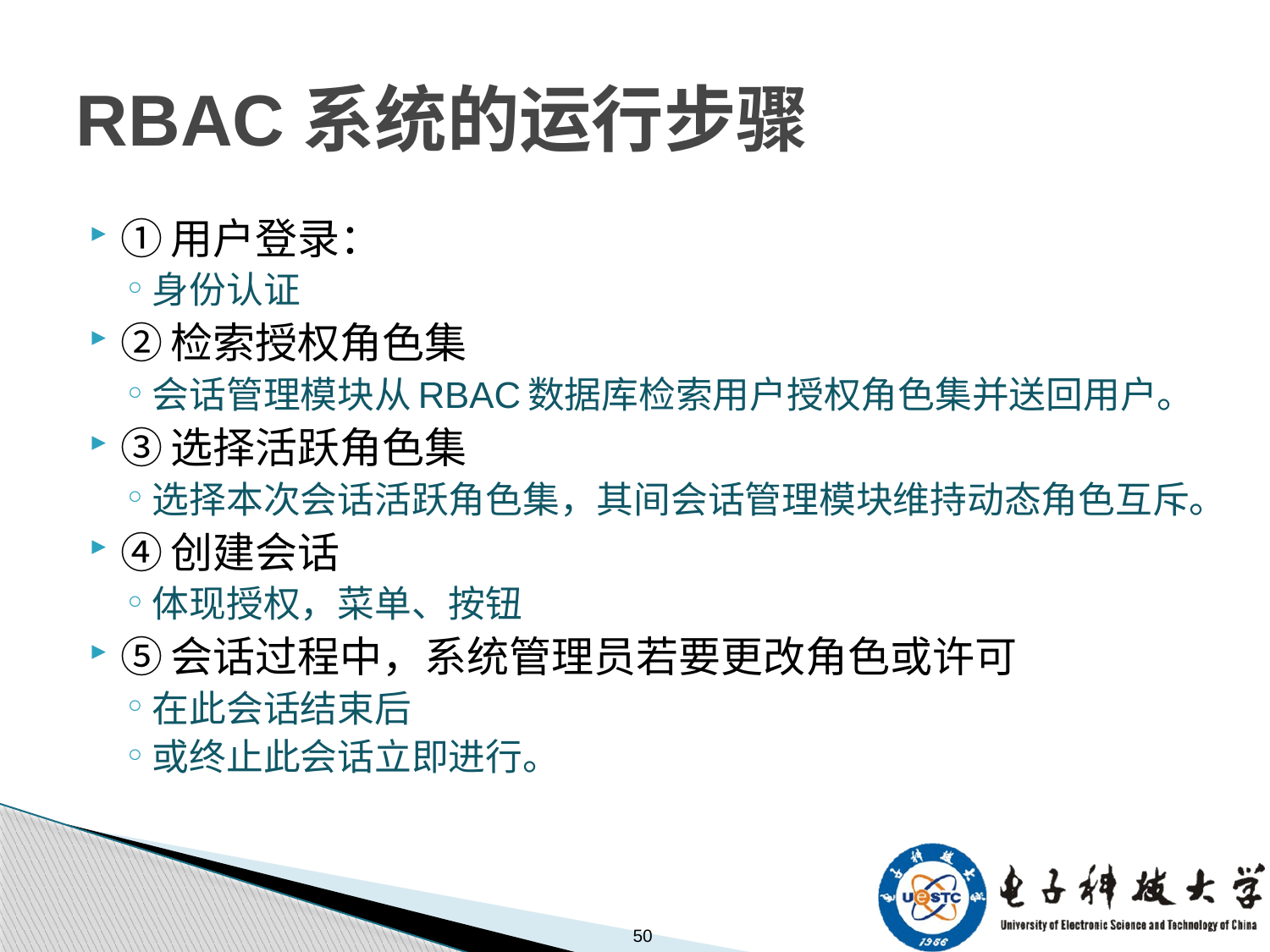

# RBAC系统的运行步骤

①用户登录：
身份认证
②检索授权角色集
会话管理模块从RBAC数据库检索用户授权角色集并送回用户。
③选择活跃角色集
选择本次会话活跃角色集，其间会话管理模块维持动态角色互斥。
④创建会话
体现授权，菜单、按钮
⑤会话过程中，系统管理员若要更改角色或许可
在此会话结束后
或终止此会话立即进行。
50